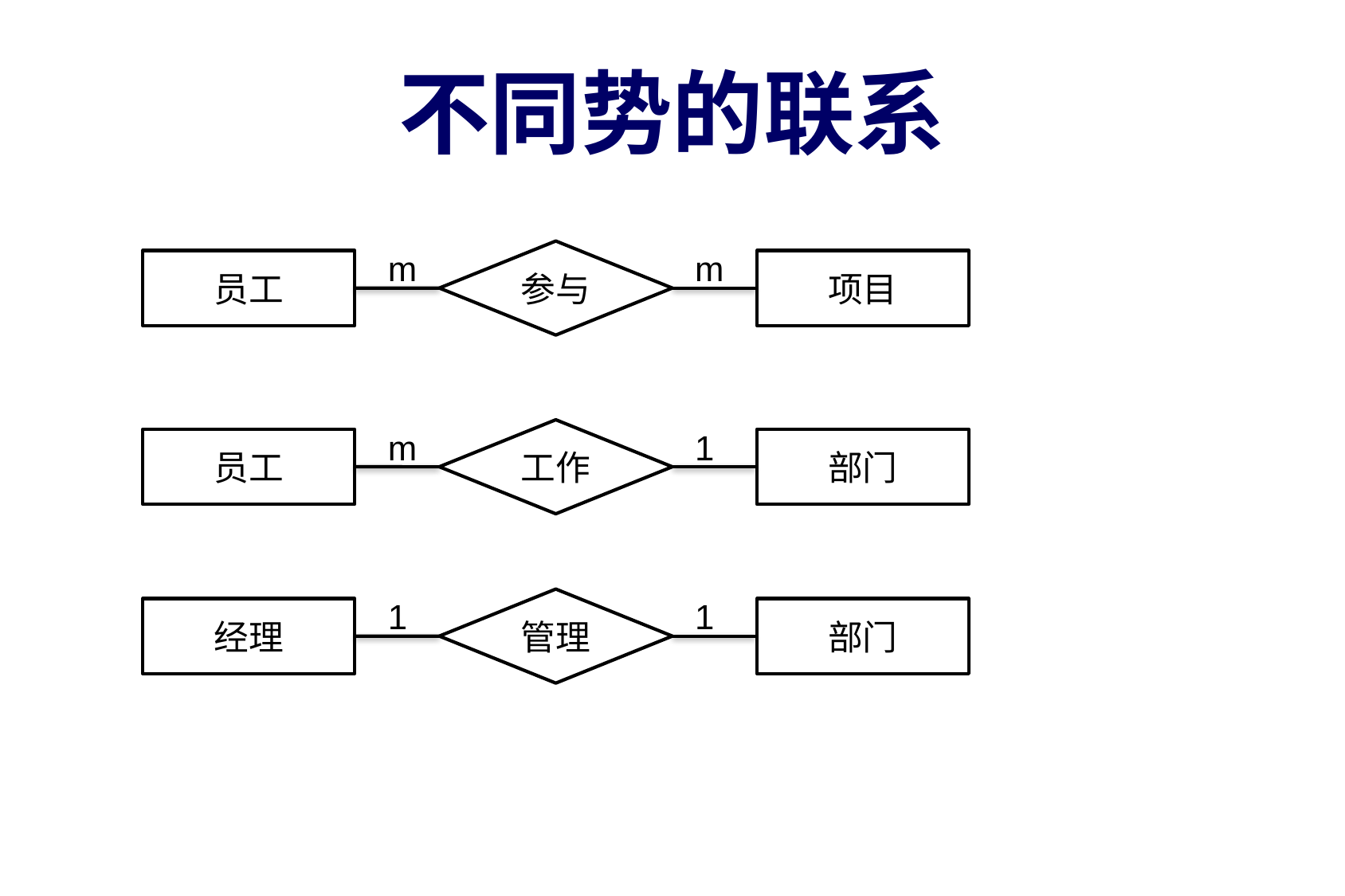

# 不同势的联系
m
参与
m
员工
项目
m
工作
1
员工
部门
1
管理
1
经理
部门